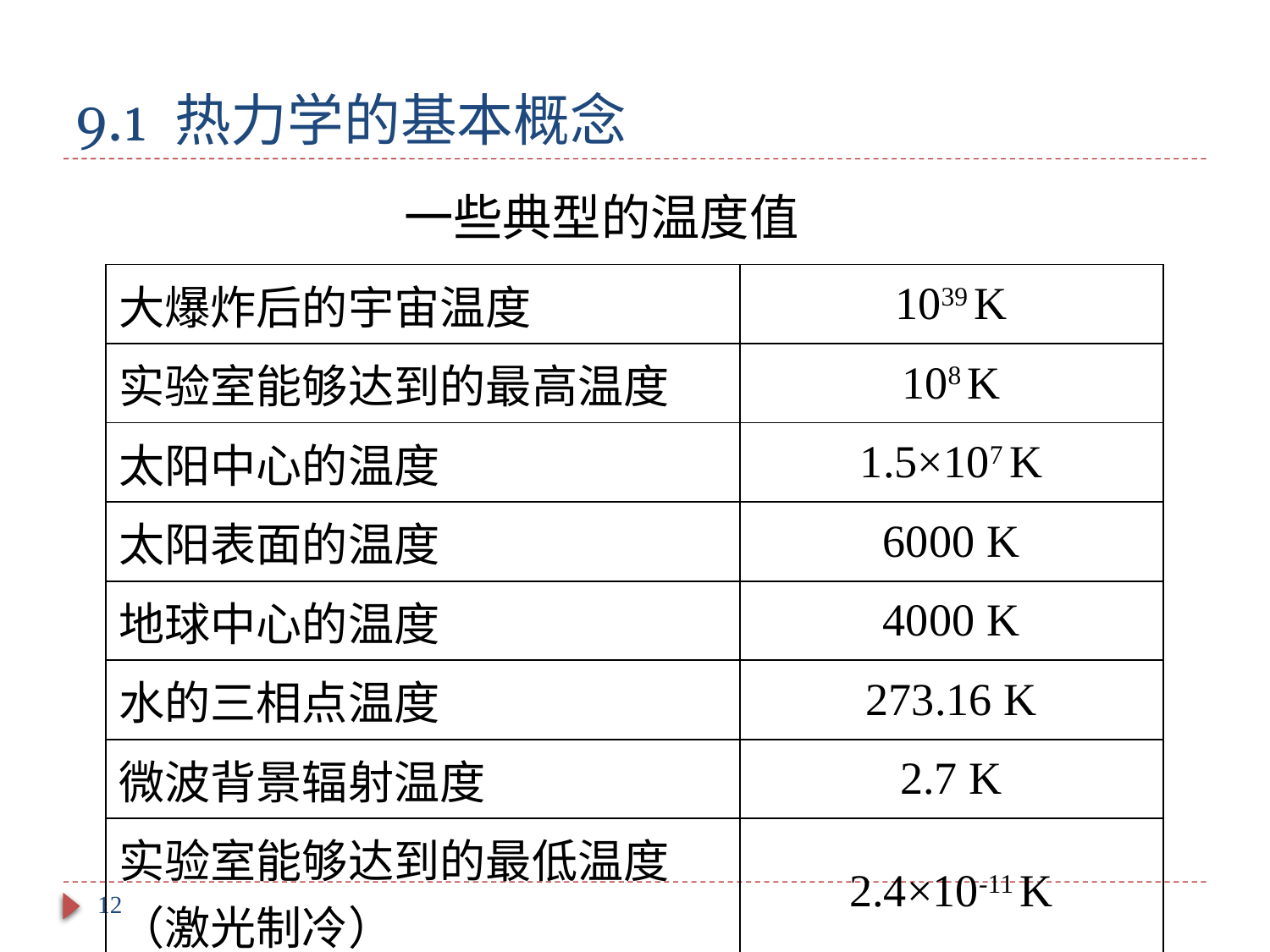

# 9.1 热力学的基本概念
一些典型的温度值
| 大爆炸后的宇宙温度 | 1039 K |
| --- | --- |
| 实验室能够达到的最高温度 | 108 K |
| 太阳中心的温度 | 1.5×107 K |
| 太阳表面的温度 | 6000 K |
| 地球中心的温度 | 4000 K |
| 水的三相点温度 | 273.16 K |
| 微波背景辐射温度 | 2.7 K |
| 实验室能够达到的最低温度（激光制冷） | 2.4×10-11 K |
12